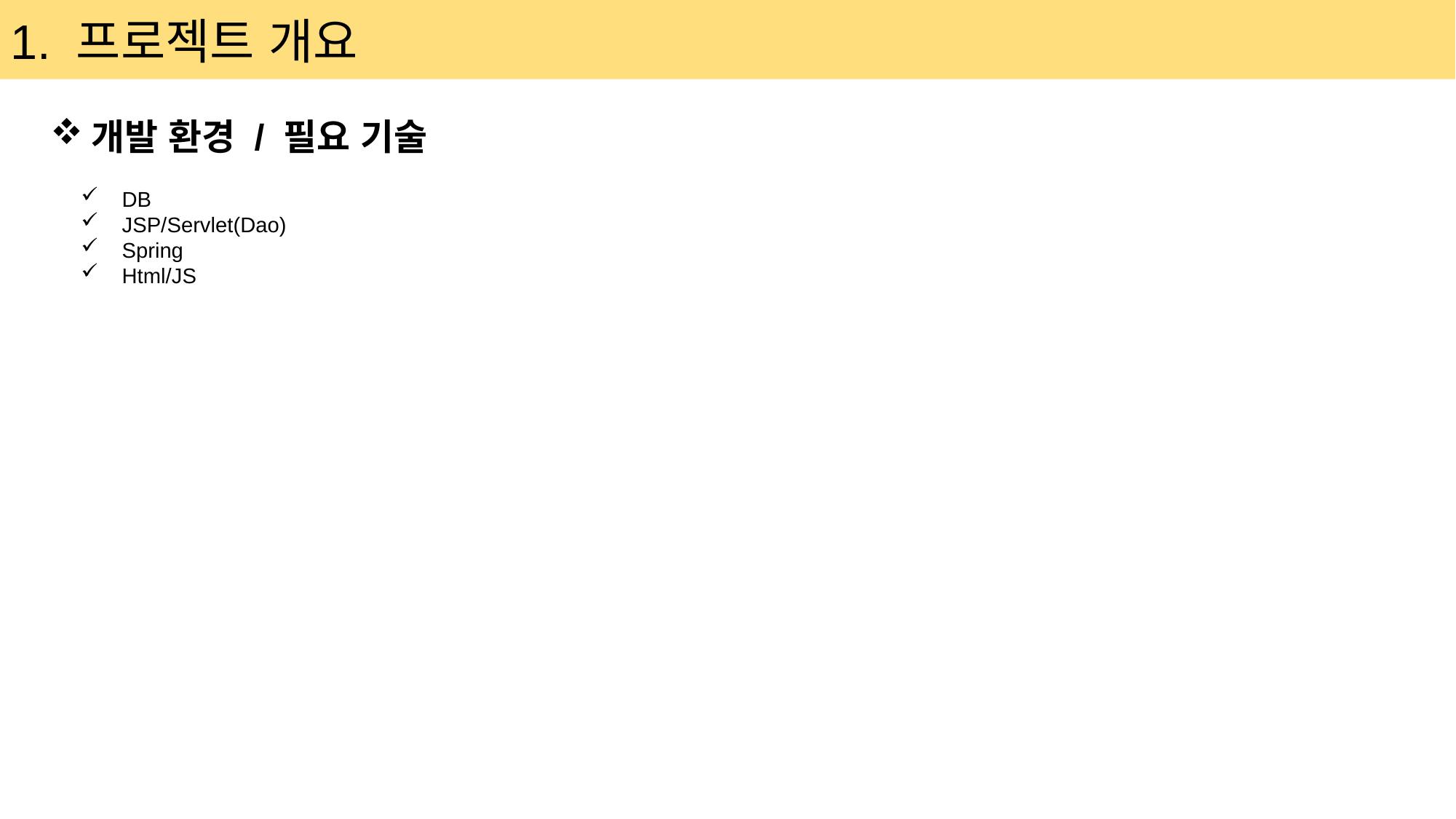

1. 프로젝트 개요
개발 환경 / 필요 기술
DB
JSP/Servlet(Dao)
Spring
Html/JS